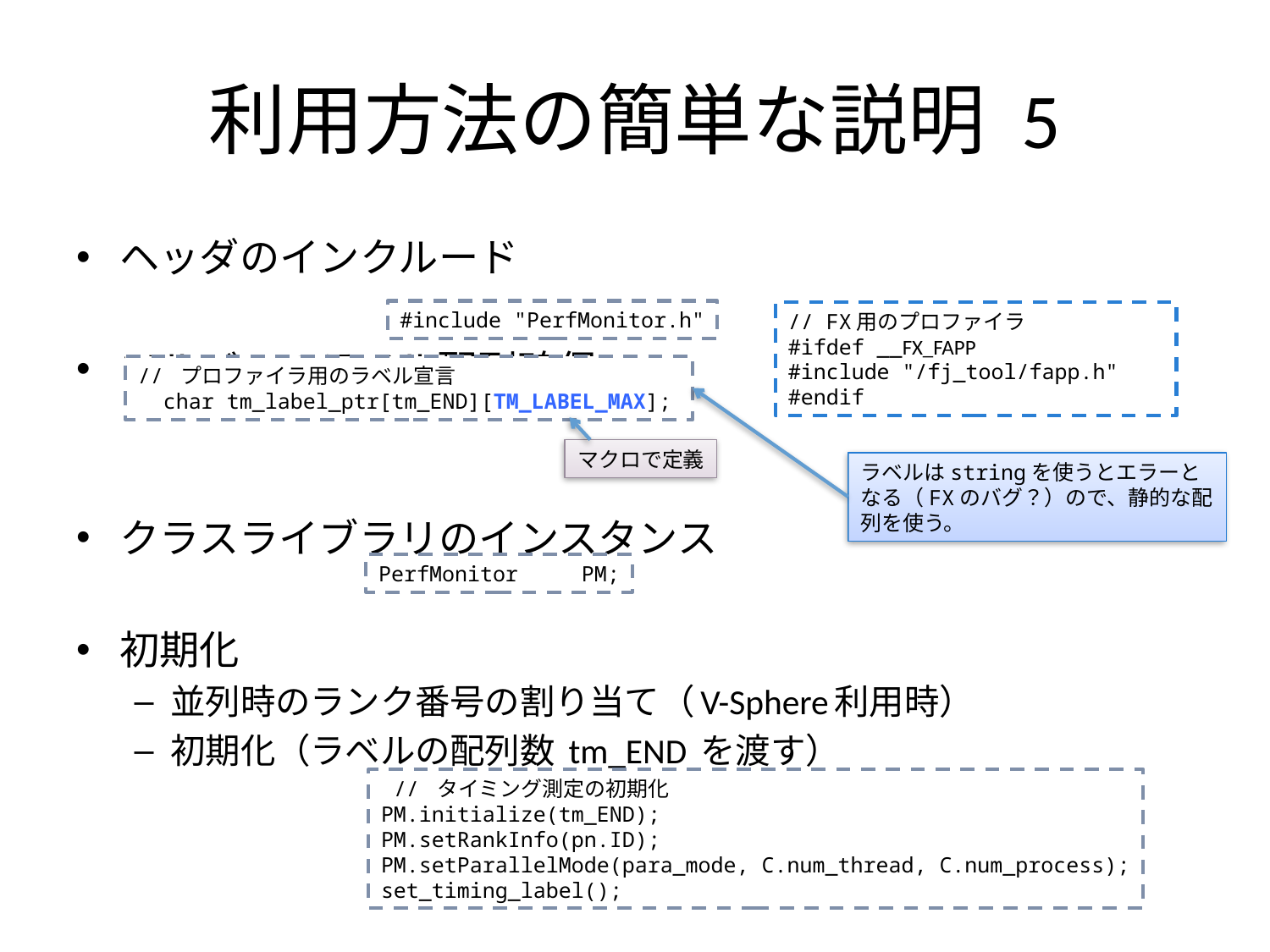

# 利用方法の簡単な説明 5
ヘッダのインクルード

ソルバーでラベル配列確保

クラスライブラリのインスタンス

初期化
並列時のランク番号の割り当て（V-Sphere利用時）
初期化（ラベルの配列数 tm_END を渡す）

#include "PerfMonitor.h"
// FX用のプロファイラ
#ifdef __FX_FAPP
#include "/fj_tool/fapp.h"
#endif
// プロファイラ用のラベル宣言
  char tm_label_ptr[tm_END][TM_LABEL_MAX];
マクロで定義
ラベルはstringを使うとエラーとなる（FXのバグ？）ので、静的な配列を使う。
PerfMonitor     PM;
 // タイミング測定の初期化
PM.initialize(tm_END);
PM.setRankInfo(pn.ID);
PM.setParallelMode(para_mode, C.num_thread, C.num_process);
set_timing_label();